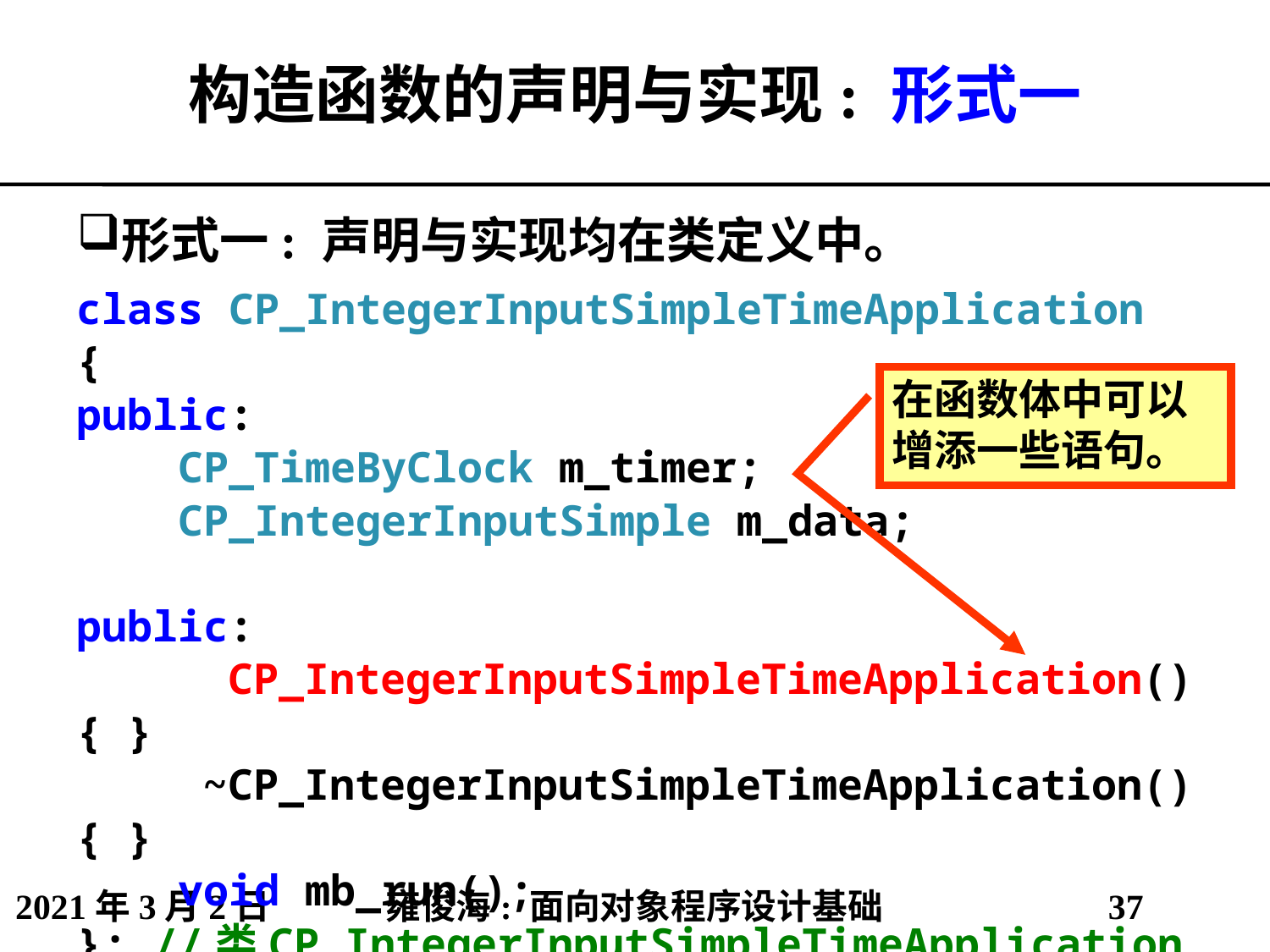

# 构造函数的声明与实现: 形式一

形式一: 声明与实现均在类定义中。
class CP_IntegerInputSimpleTimeApplication
{
public:
    CP_TimeByClock m_timer;
    CP_IntegerInputSimple m_data;

public:
    CP_IntegerInputSimpleTimeApplication() { }
    ~CP_IntegerInputSimpleTimeApplication() { }
    void mb_run();
}; //类CP_IntegerInputSimpleTimeApplication定义结束
在函数体中可以增添一些语句。
2021年3月2日
雍俊海: 面向对象程序设计基础
37